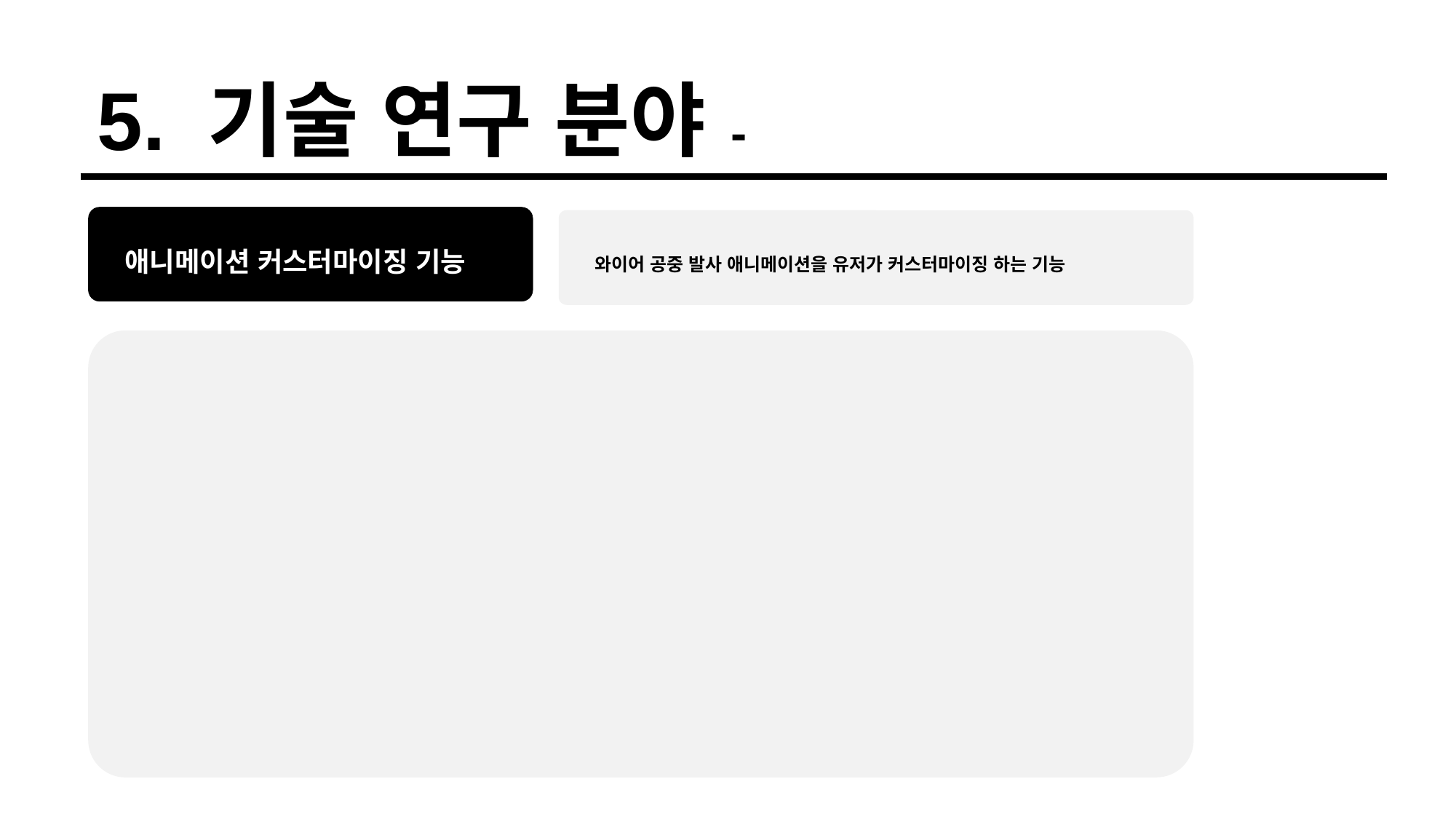

5. 기술 연구 분야 -

애니메이션 커스터마이징 기능

와이어 공중 발사 애니메이션을 유저가 커스터마이징 하는 기능